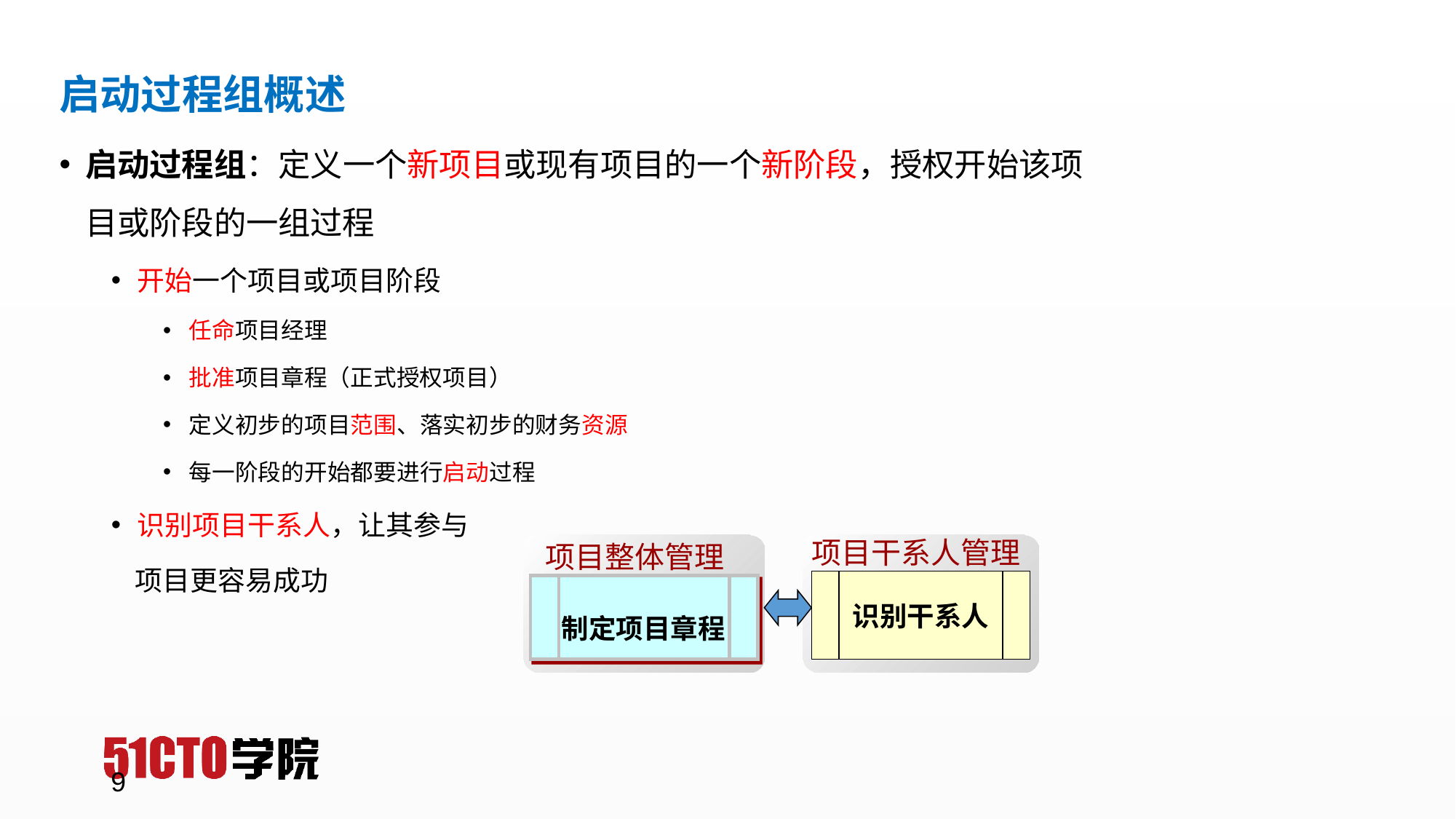

# 启动过程组概述
启动过程组：定义一个新项目或现有项目的一个新阶段，授权开始该项目或阶段的一组过程
开始一个项目或项目阶段
任命项目经理
批准项目章程（正式授权项目）
定义初步的项目范围、落实初步的财务资源
每一阶段的开始都要进行启动过程
识别项目干系人，让其参与
   项目更容易成功
项目干系人管理

项目整体管理

识别干系人

制定项目章程

9